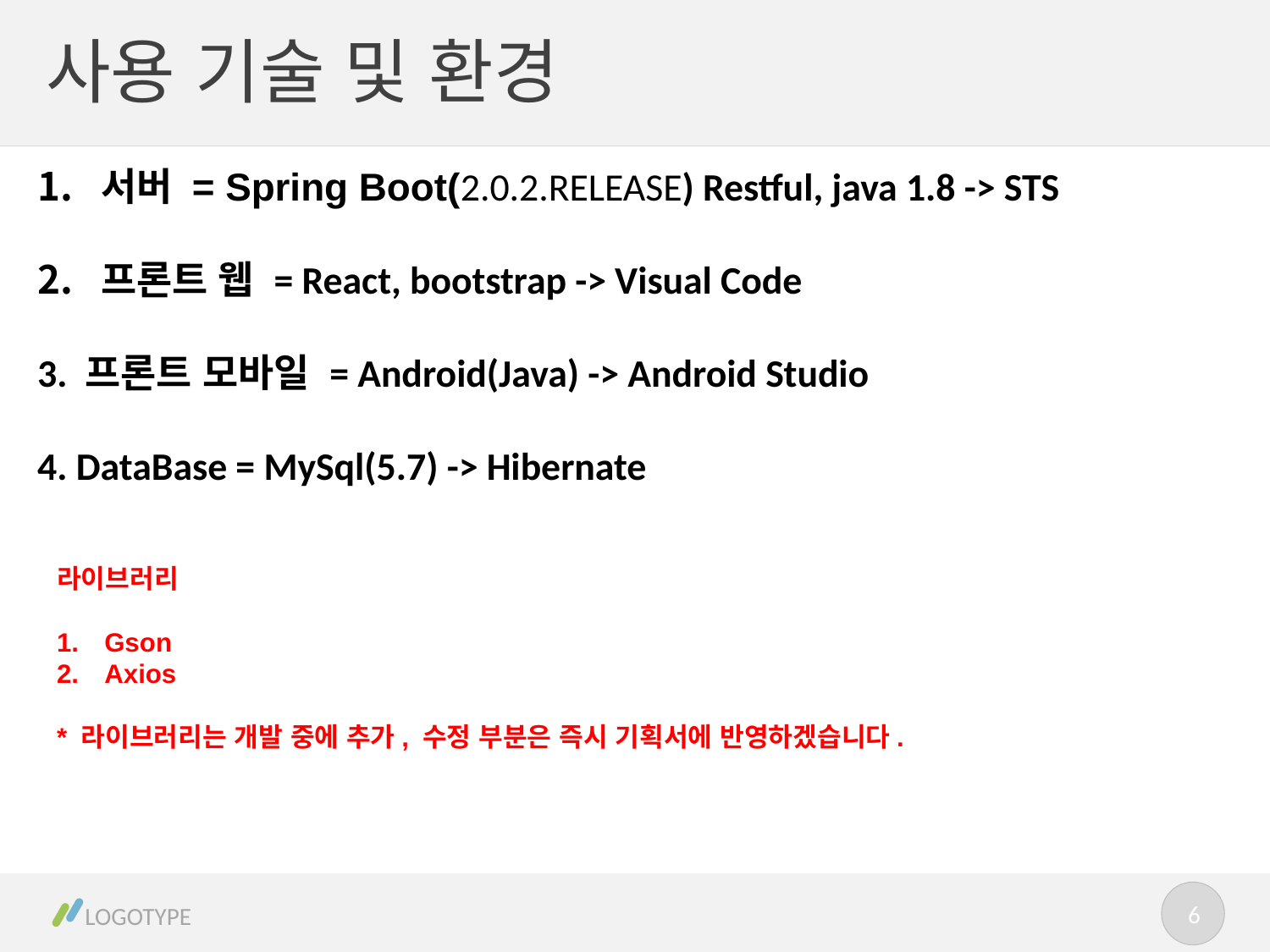

# 사용 기술 및 환경
서버 = Spring Boot(2.0.2.RELEASE) Restful, java 1.8 -> STS

프론트 웹 = React, bootstrap -> Visual Code

3. 프론트 모바일 = Android(Java) -> Android Studio

4. DataBase = MySql(5.7) -> Hibernate
라이브러리

Gson
Axios

* 라이브러리는 개발 중에 추가, 수정 부분은 즉시 기획서에 반영하겠습니다.